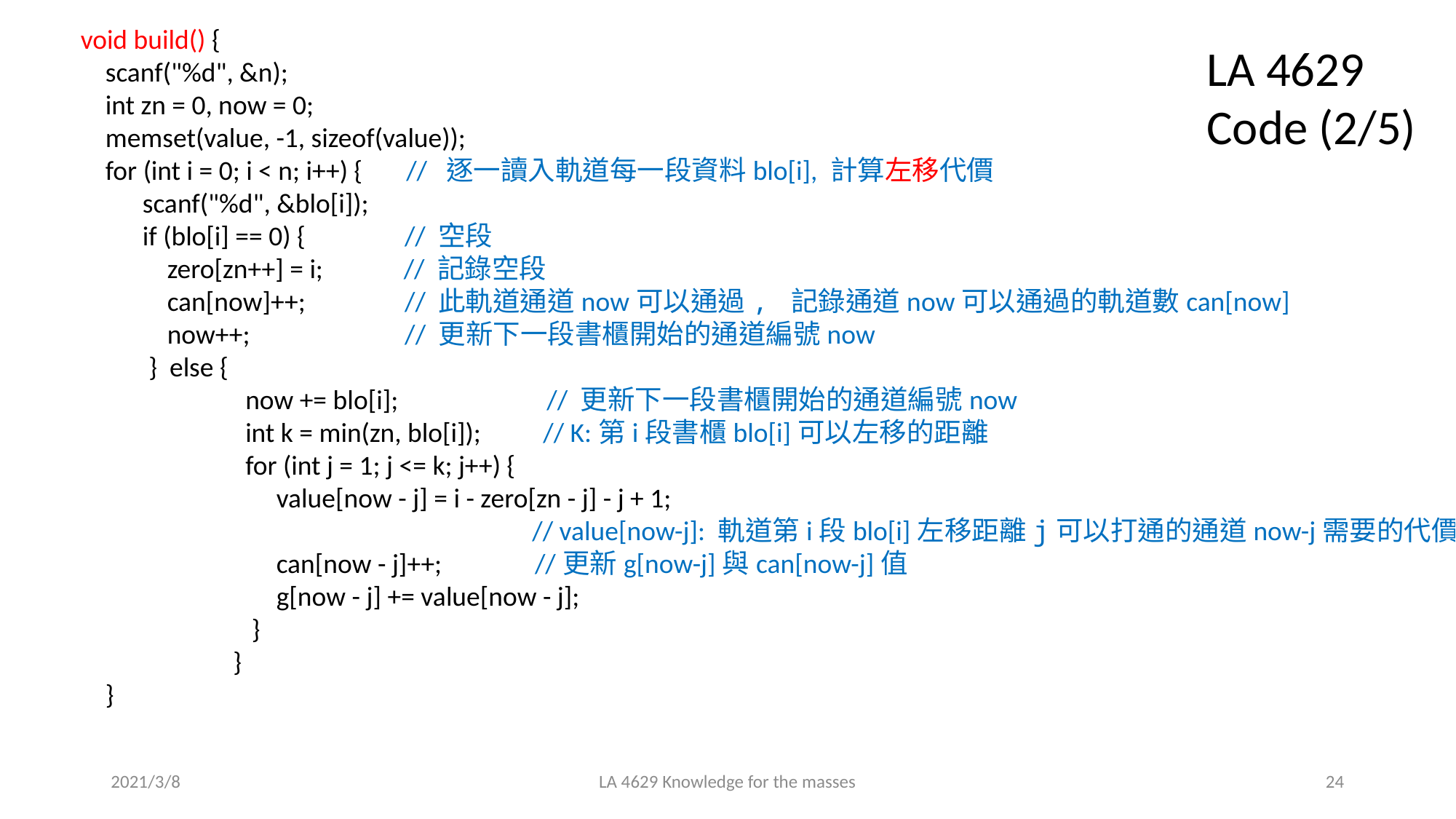

void build() {
    scanf("%d", &n);
    int zn = 0, now = 0;
    memset(value, -1, sizeof(value));
    for (int i = 0; i < n; i++) {       //  逐一讀入軌道每一段資料blo[i], 計算左移代價
          scanf("%d", &blo[i]);
          if (blo[i] == 0) {                // 空段
              zero[zn++] = i;             // 記錄空段
              can[now]++;                // 此軌道通道now可以通過, 記錄通道now可以通過的軌道數can[now]
              now++;                         // 更新下一段書櫃開始的通道編號now
           }  else {
	         now += blo[i];                        // 更新下一段書櫃開始的通道編號now
	         int k = min(zn, blo[i]);          // K:第i段書櫃blo[i]可以左移的距離
	         for (int j = 1; j <= k; j++) {
	              value[now - j] = i - zero[zn - j] - j + 1;
                                                                         // value[now-j]: 軌道第i段blo[i]左移距離j可以打通的通道now-j需要的代價
	              can[now - j]++;               //更新g[now-j]與can[now-j]值
	              g[now - j] += value[now - j];
	          }
	       }
    }
LA 4629 Code (2/5)
2021/3/8
LA 4629 Knowledge for the masses
24